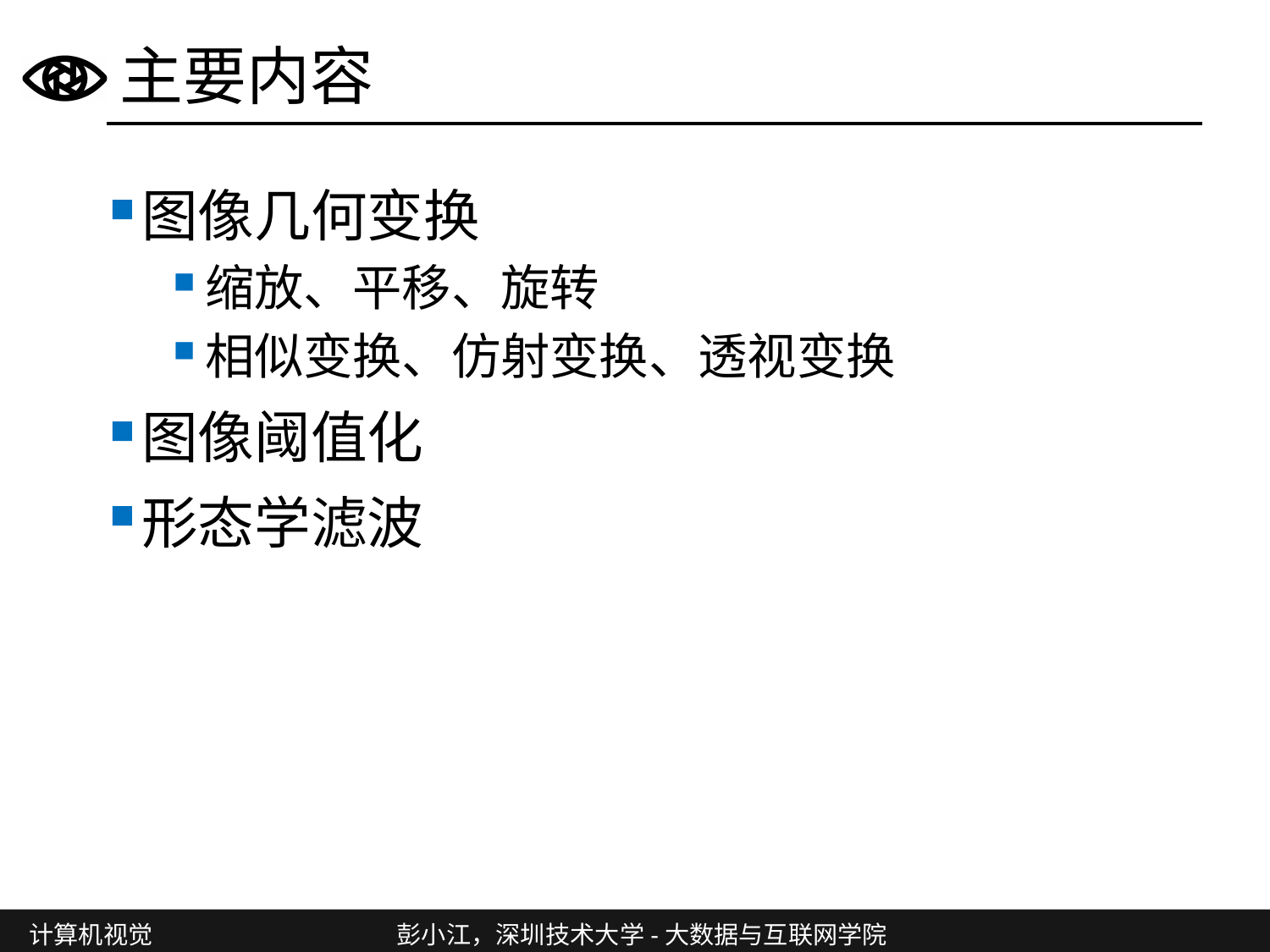

# 主要内容
图像几何变换
缩放、平移、旋转
相似变换、仿射变换、透视变换
图像阈值化
形态学滤波

2